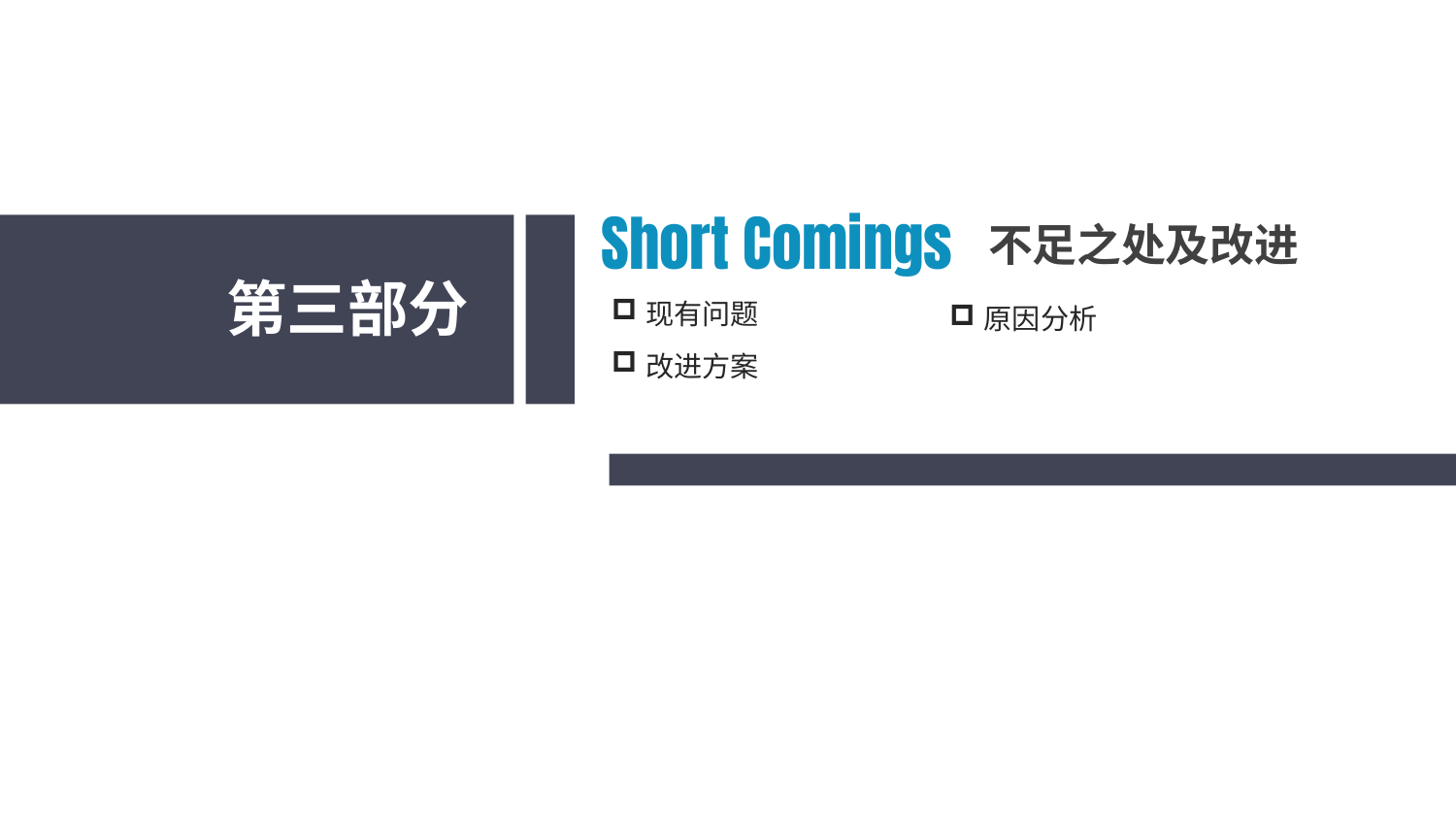

Short Comings
不足之处及改进

第三部分
现有问题
原因分析
改进方案